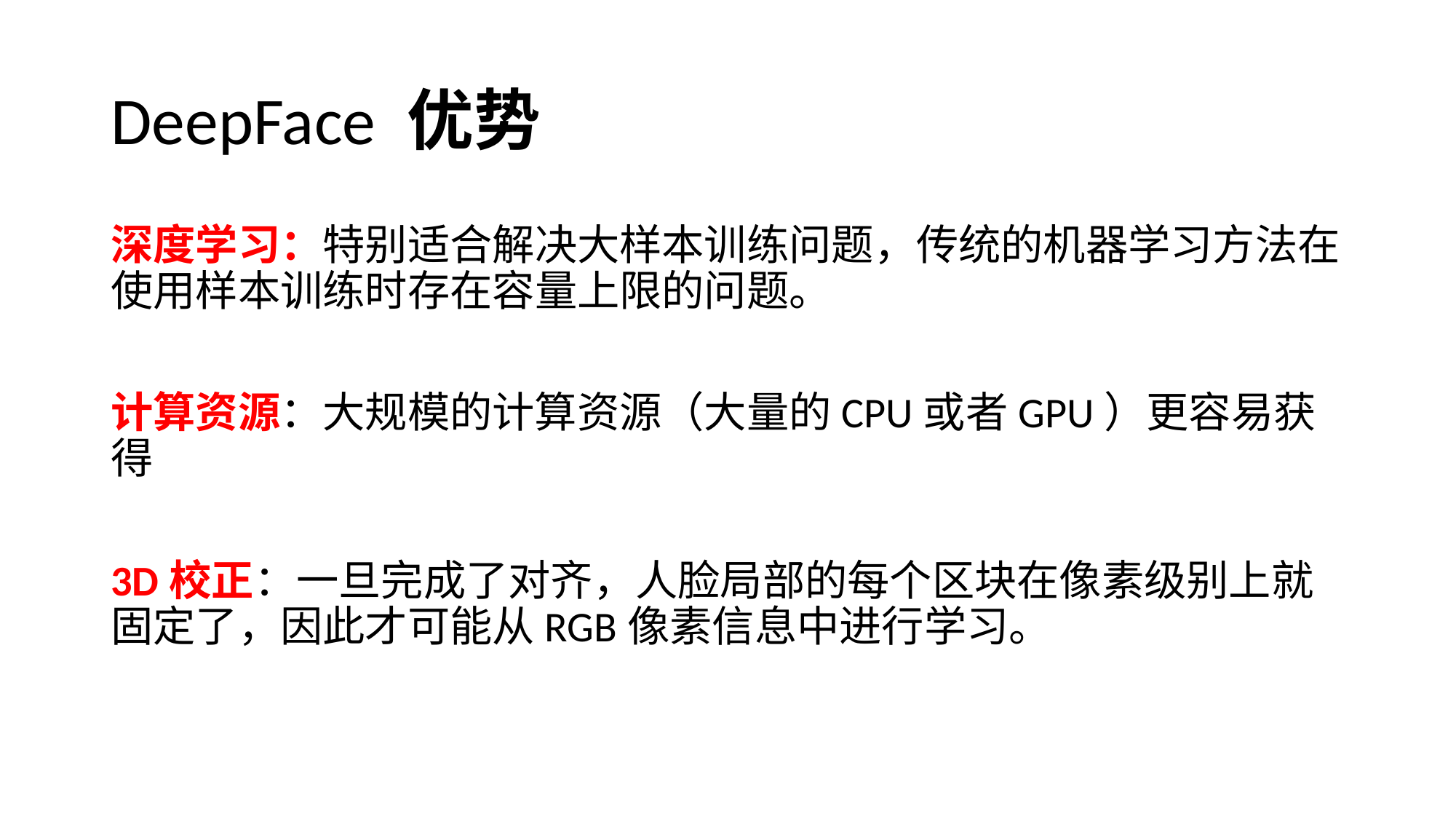

# DeepFace 优势
深度学习：特别适合解决大样本训练问题，传统的机器学习方法在使用样本训练时存在容量上限的问题。

计算资源：大规模的计算资源（大量的CPU或者GPU）更容易获得

3D校正：一旦完成了对齐，人脸局部的每个区块在像素级别上就固定了，因此才可能从RGB像素信息中进行学习。